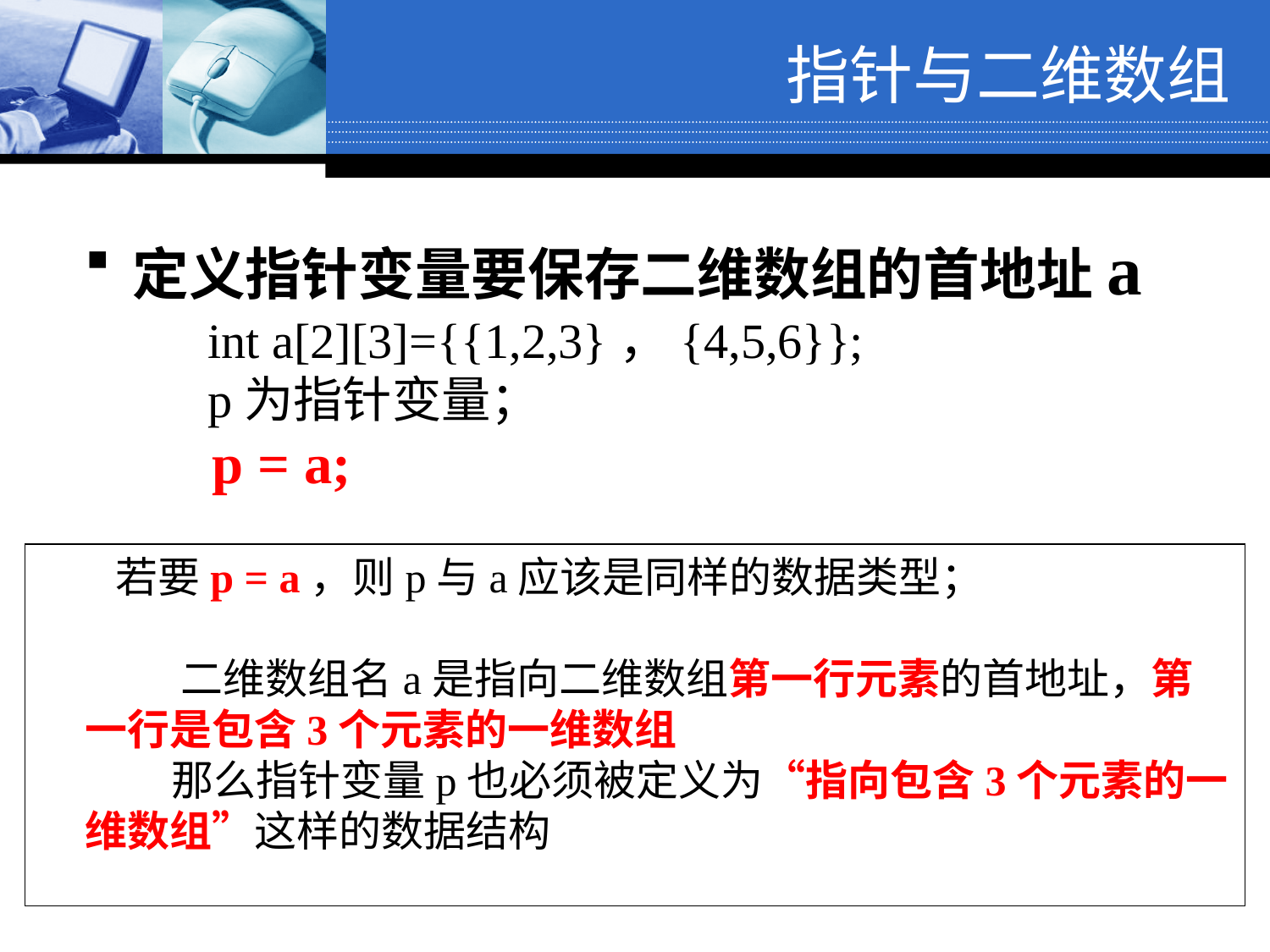

指针与二维数组
定义指针变量要保存二维数组的首地址a
          int a[2][3]={{1,2,3}，{4,5,6}};
          p为指针变量；
         p = a;
  若要p = a，则p与a应该是同样的数据类型；

         二维数组名a是指向二维数组第一行元素的首地址，第一行是包含3个元素的一维数组
        那么指针变量p也必须被定义为“指向包含3个元素的一维数组”这样的数据结构